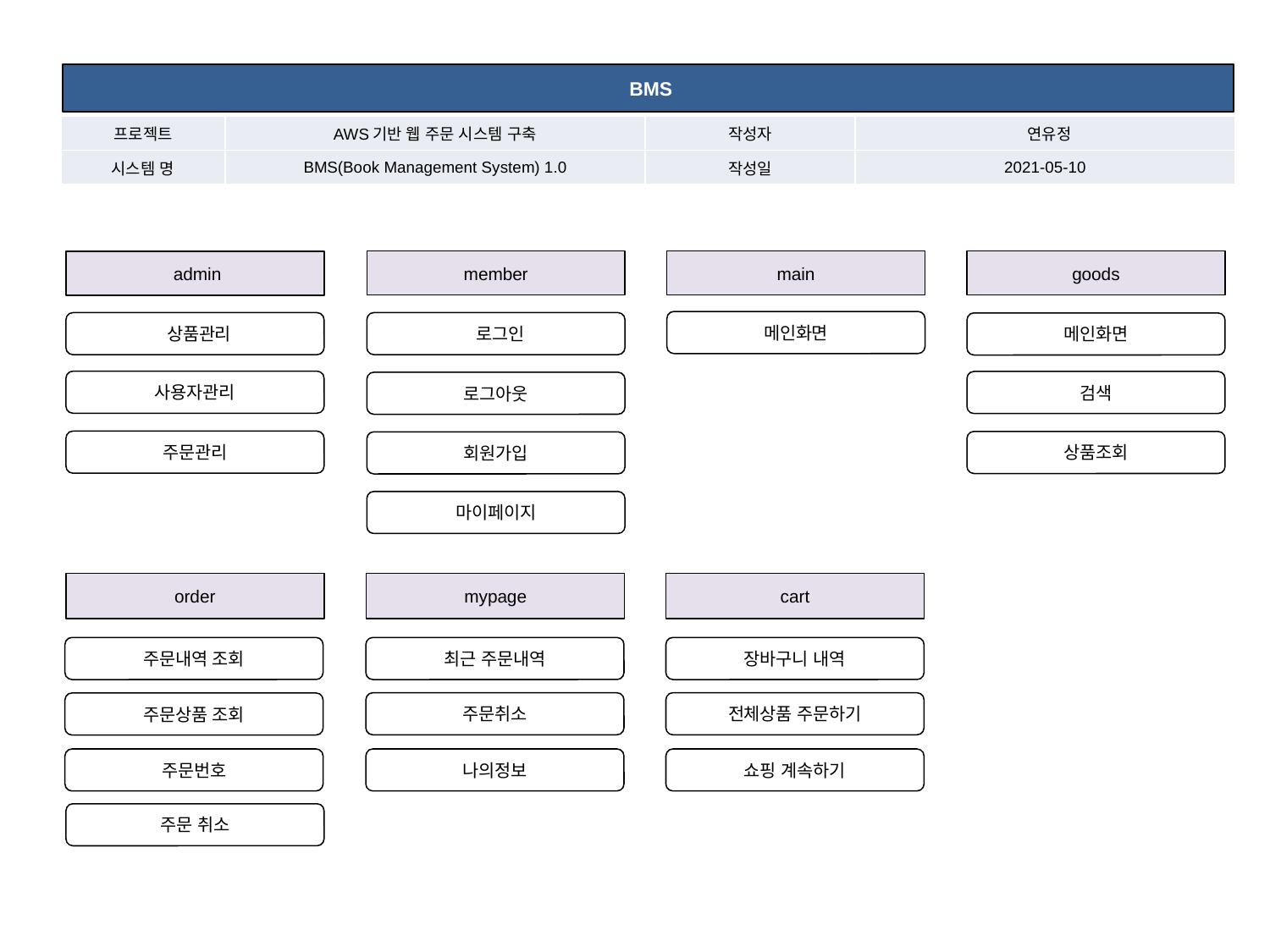

BMS
| 프로젝트 | AWS기반 웹 주문 시스템 구축 | 작성자 | 연유정 |
| --- | --- | --- | --- |
| 시스템 명 | BMS(Book Management System) 1.0 | 작성일 | 2021-05-10 |
goods
member
main
 admin
메인화면
 로그인
 상품관리
메인화면
사용자관리
검색
로그아웃
주문관리
상품조회
회원가입
마이페이지
order
cart
mypage
주문내역 조회
최근 주문내역
장바구니 내역
주문취소
전체상품 주문하기
주문상품 조회
나의정보
쇼핑 계속하기
주문번호
주문 취소